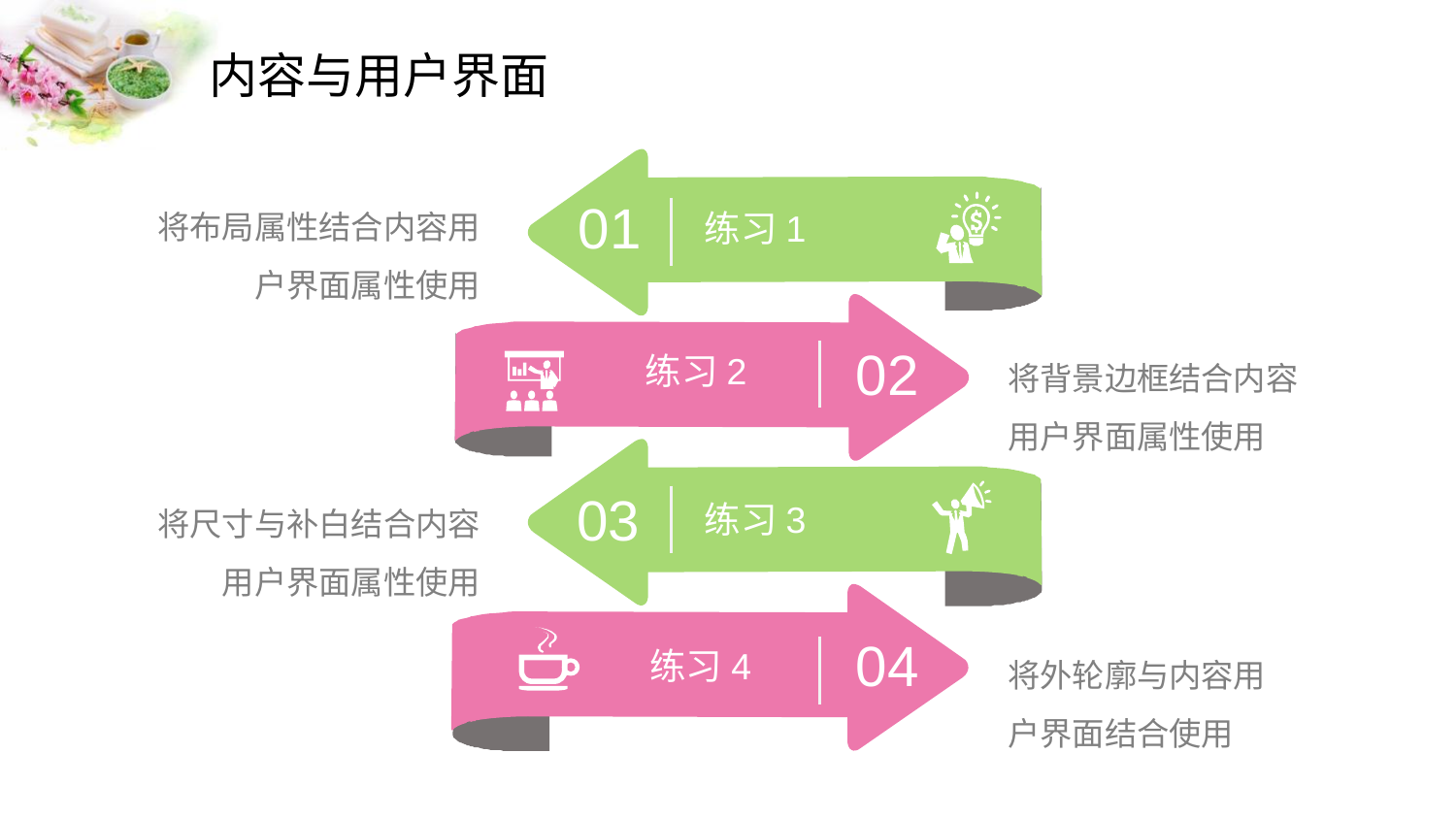

将布局属性结合内容用户界面属性使用
01
练习1

将背景边框结合内容用户界面属性使用
02
练习2

03
将尺寸与补白结合内容用户界面属性使用
练习3

04
将外轮廓与内容用户界面结合使用
练习4